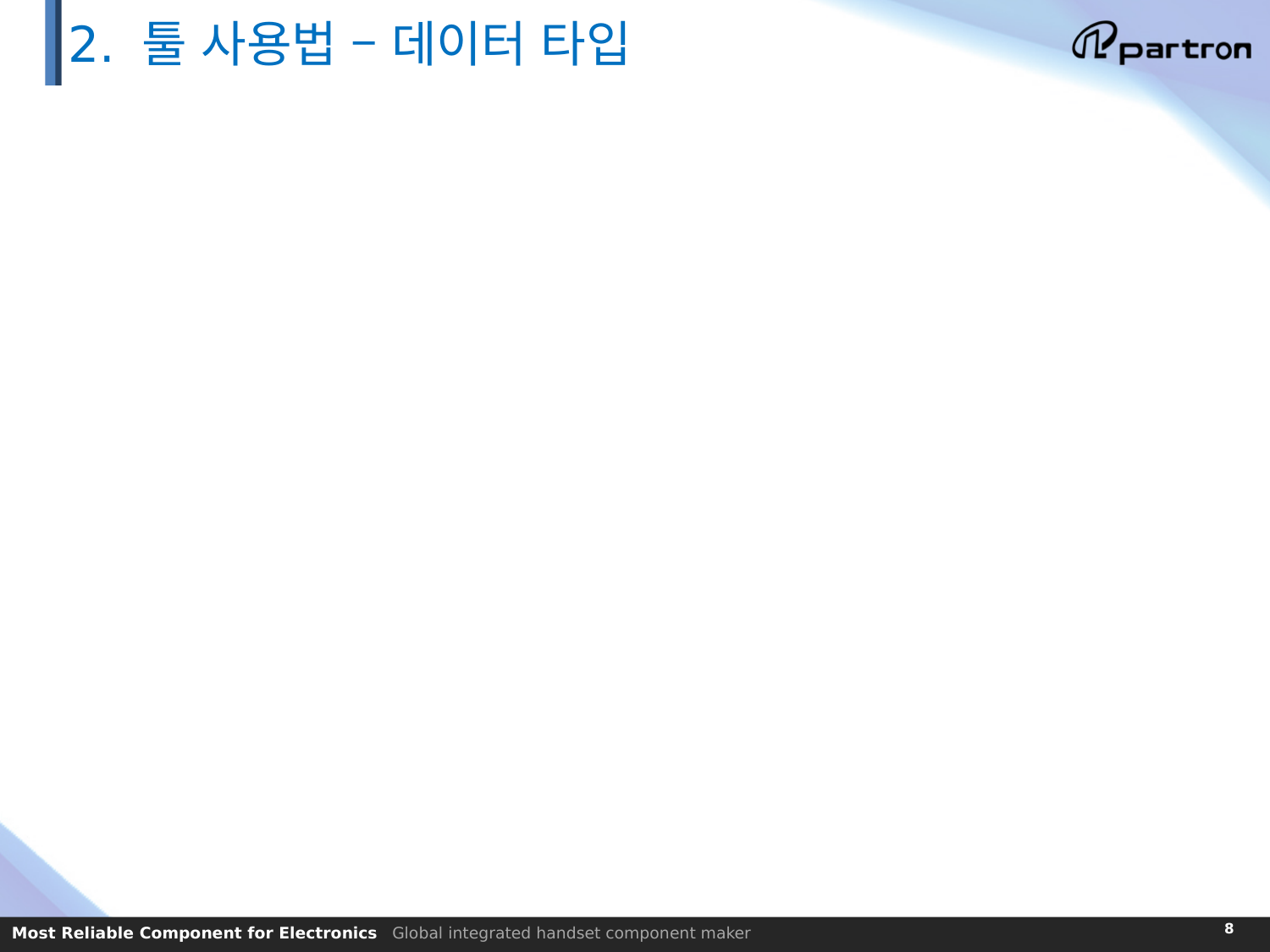

# 2. 툴 사용법 – 데이터 타입
8